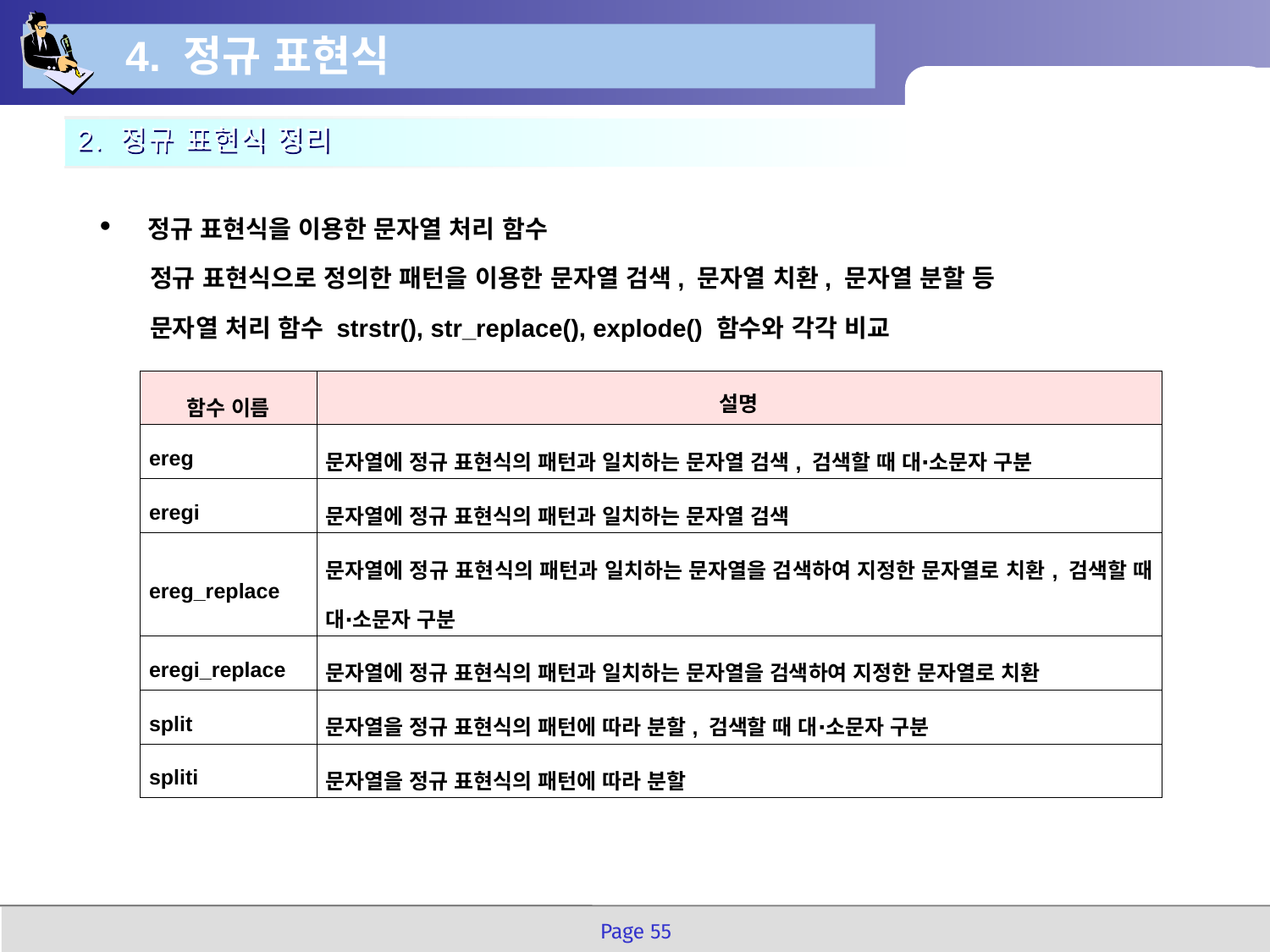

4. 정규 표현식
2. 정규 표현식 정리

정규 표현식을 이용한 문자열 처리 함수
정규 표현식으로 정의한 패턴을 이용한 문자열 검색, 문자열 치환, 문자열 분할 등
문자열 처리 함수 strstr(), str_replace(), explode() 함수와 각각 비교

| 함수 이름 | 설명 |
| --- | --- |
| ereg | 문자열에 정규 표현식의 패턴과 일치하는 문자열 검색, 검색할 때 대⋅소문자 구분 |
| eregi | 문자열에 정규 표현식의 패턴과 일치하는 문자열 검색 |
| ereg\_replace | 문자열에 정규 표현식의 패턴과 일치하는 문자열을 검색하여 지정한 문자열로 치환, 검색할 때 대⋅소문자 구분 |
| eregi\_replace | 문자열에 정규 표현식의 패턴과 일치하는 문자열을 검색하여 지정한 문자열로 치환 |
| split | 문자열을 정규 표현식의 패턴에 따라 분할, 검색할 때 대⋅소문자 구분 |
| spliti | 문자열을 정규 표현식의 패턴에 따라 분할 |
Page 55